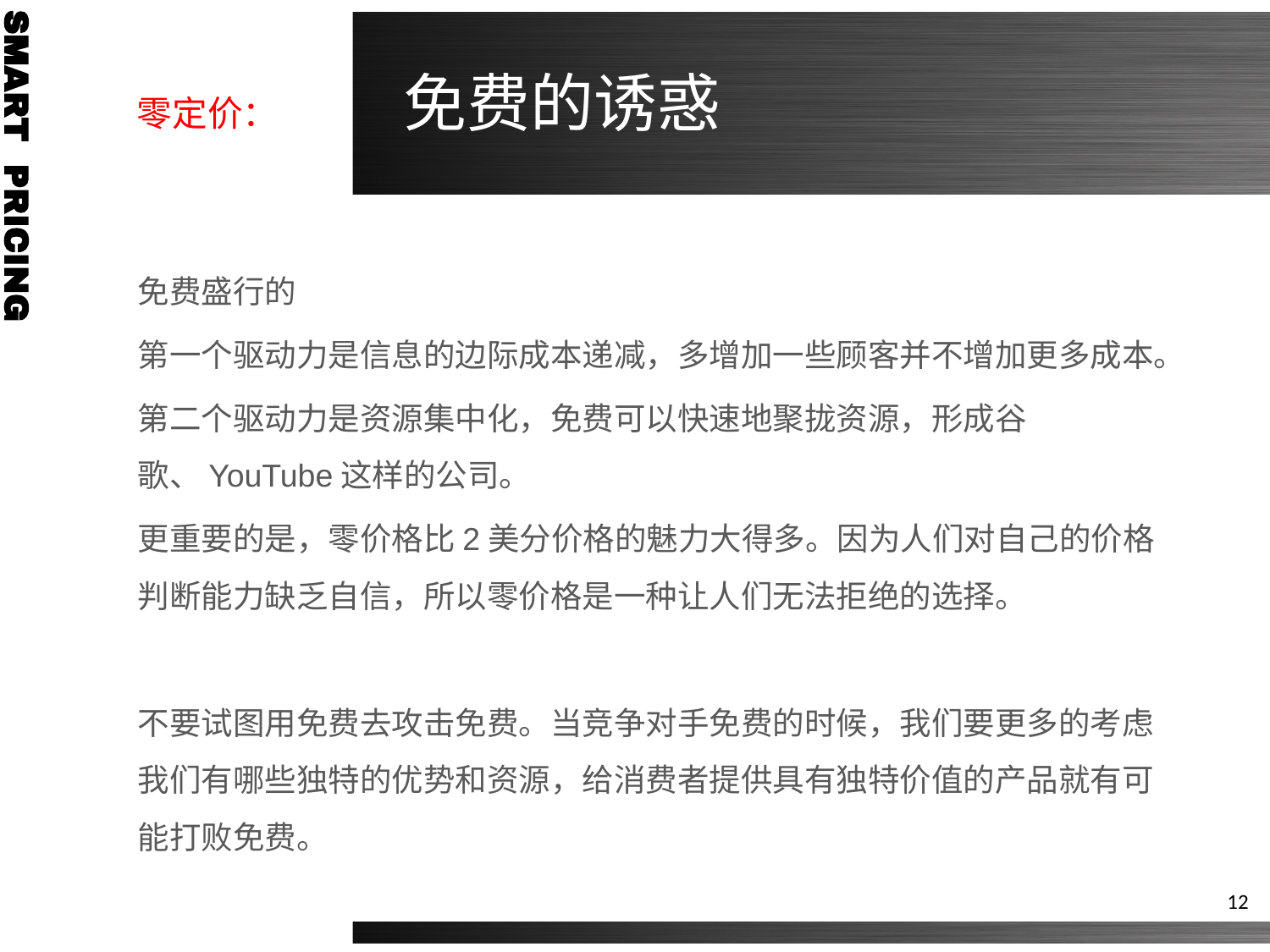

# 零定价：                免费的诱惑
免费盛行的
第一个驱动力是信息的边际成本递减，多增加一些顾客并不增加更多成本。
第二个驱动力是资源集中化，免费可以快速地聚拢资源，形成谷歌、YouTube这样的公司。
更重要的是，零价格比2美分价格的魅力大得多。因为人们对自己的价格判断能力缺乏自信，所以零价格是一种让人们无法拒绝的选择。

不要试图用免费去攻击免费。当竞争对手免费的时候，我们要更多的考虑我们有哪些独特的优势和资源，给消费者提供具有独特价值的产品就有可能打败免费。